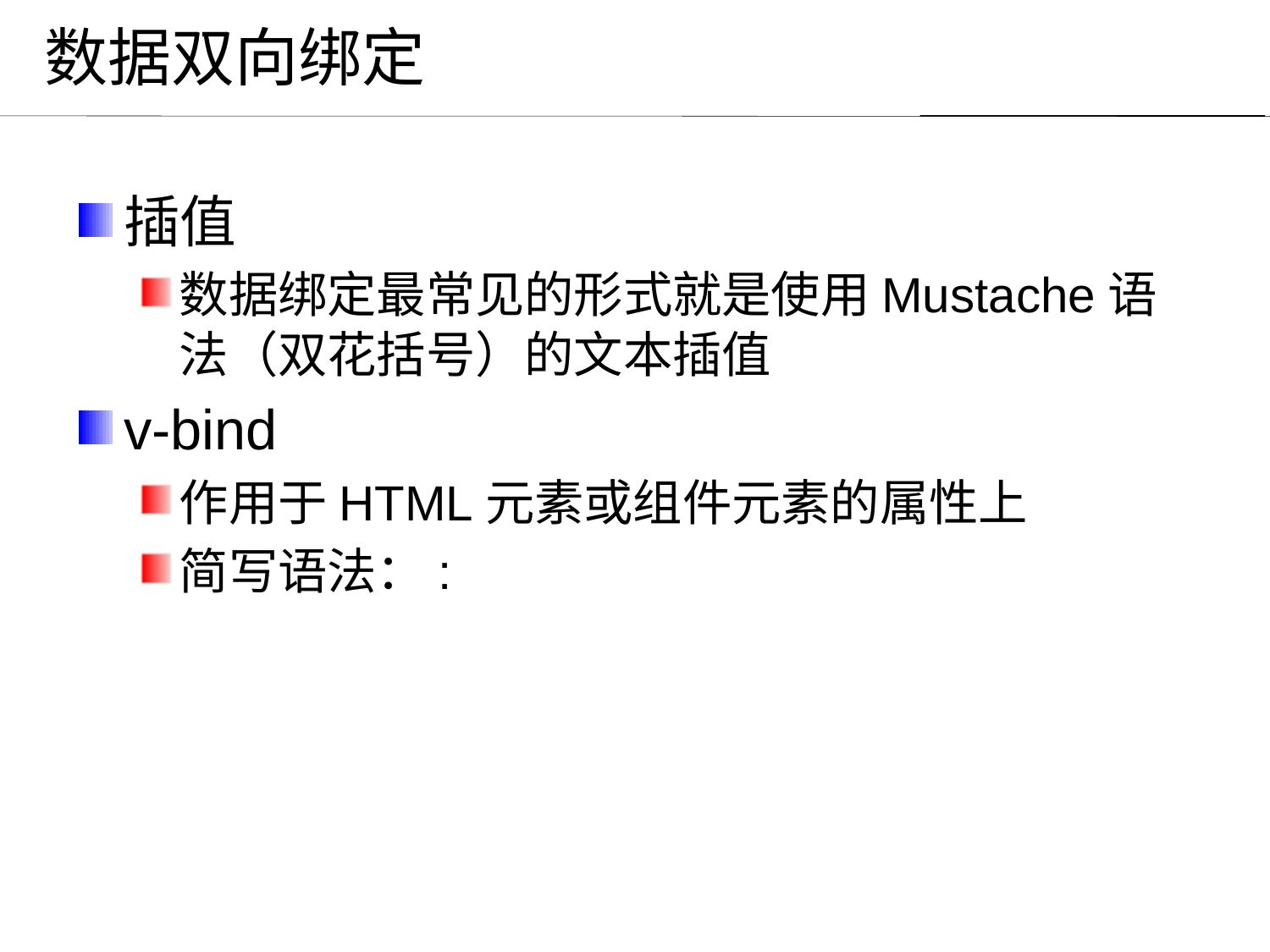

# 数据双向绑定
插值
数据绑定最常见的形式就是使用Mustache语法（双花括号）的文本插值
v-bind
作用于HTML元素或组件元素的属性上
简写语法：: